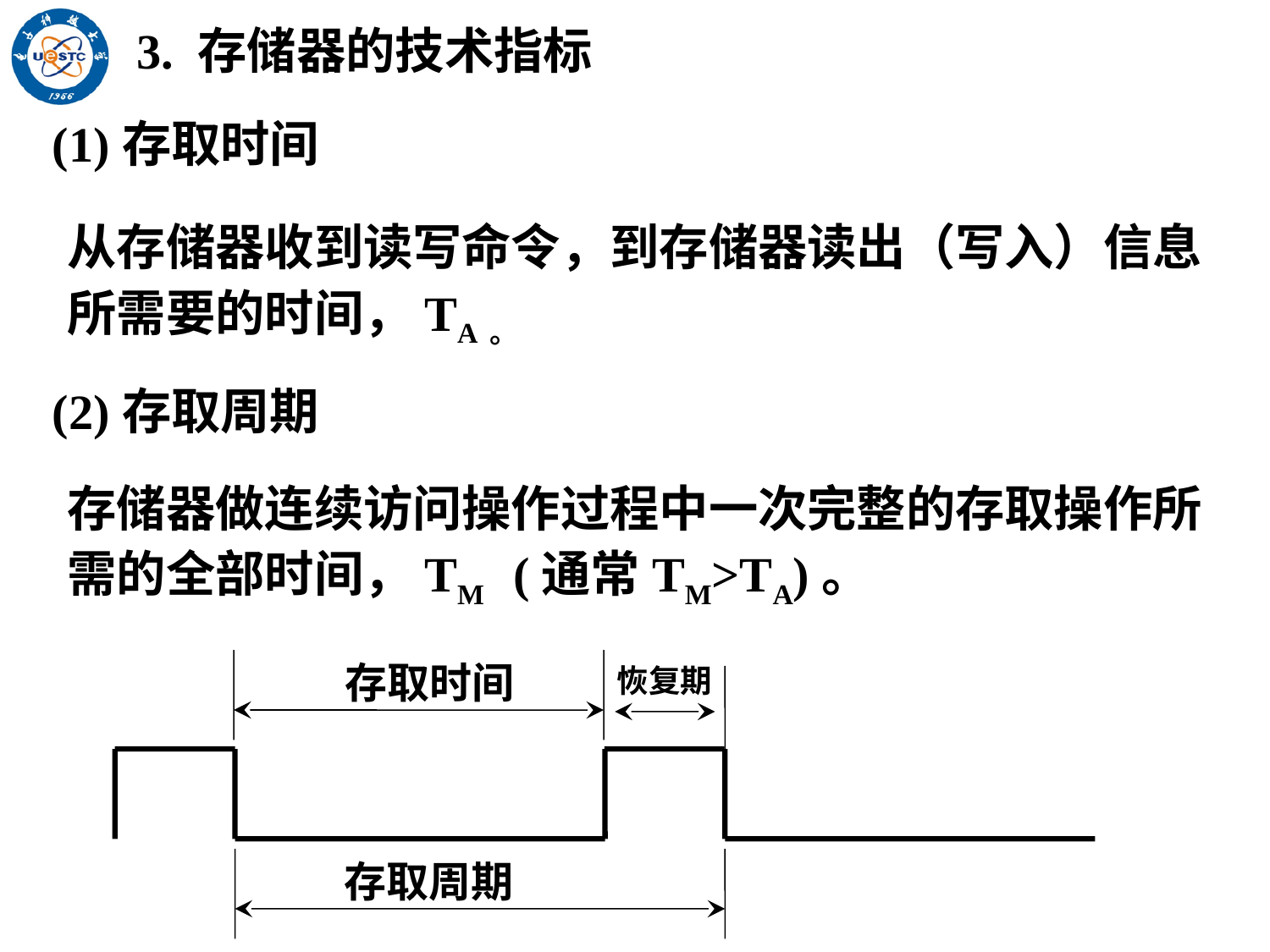

3. 存储器的技术指标
(1)存取时间
从存储器收到读写命令，到存储器读出（写入）信息所需要的时间，TA。
(2)存取周期
存储器做连续访问操作过程中一次完整的存取操作所需的全部时间，TM    (通常TM>TA)。

存取时间

恢复期

存取周期